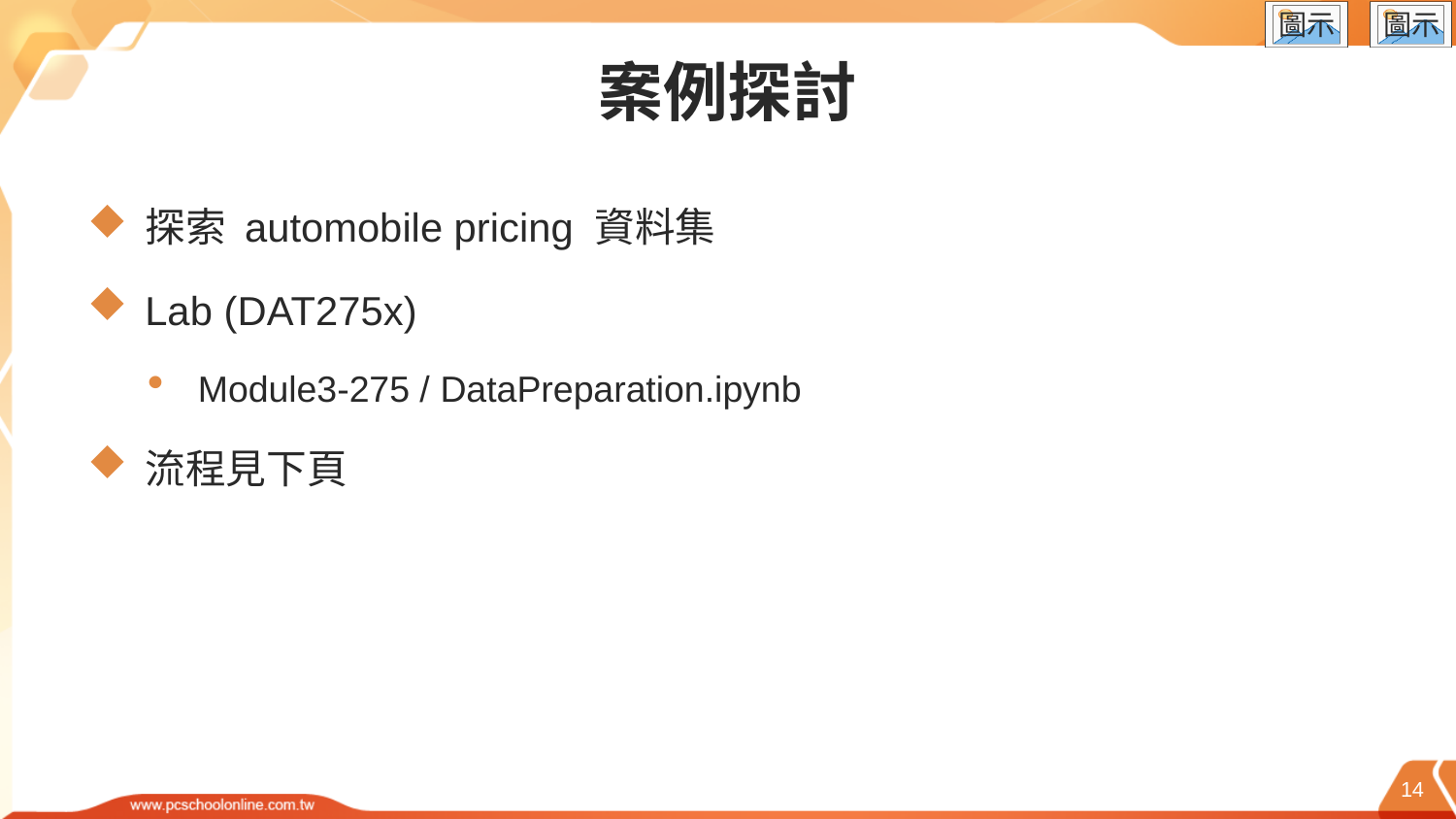

# 案例探討
探索 automobile pricing 資料集
Lab (DAT275x)
Module3-275 / DataPreparation.ipynb
流程見下頁
14